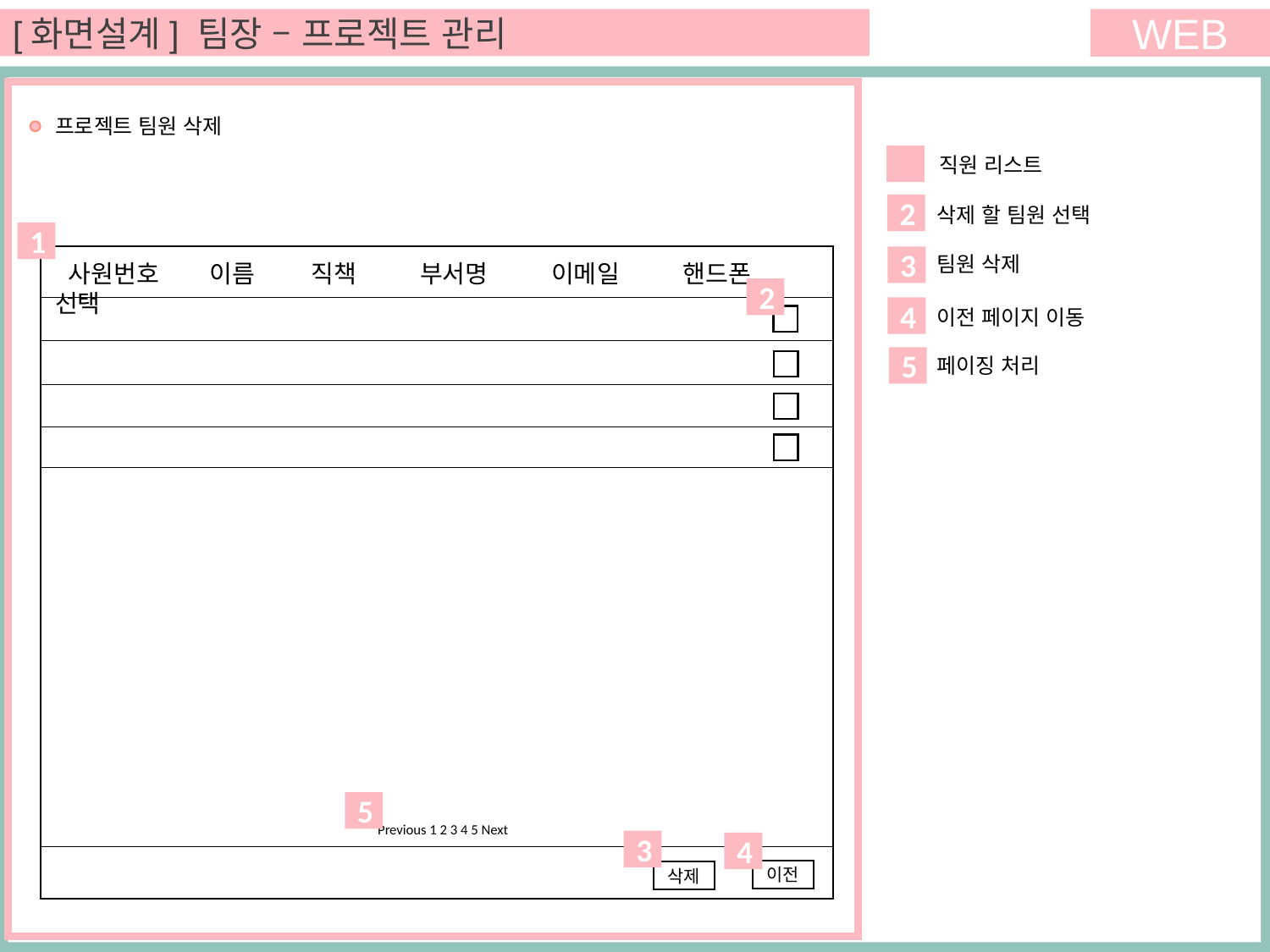

[화면설계] 팀장 – 프로젝트 관리
WEB

프로젝트 팀원 삭제

1
직원 리스트
2
삭제 할 팀원 선택
1
팀원 삭제

3
 사원번호	    이름        직책         부서명         이메일         핸드폰       선택
2
4
이전 페이지 이동

페이징 처리
5

5
Previous 1 2 3 4 5 Next
3
4
이전
삭제